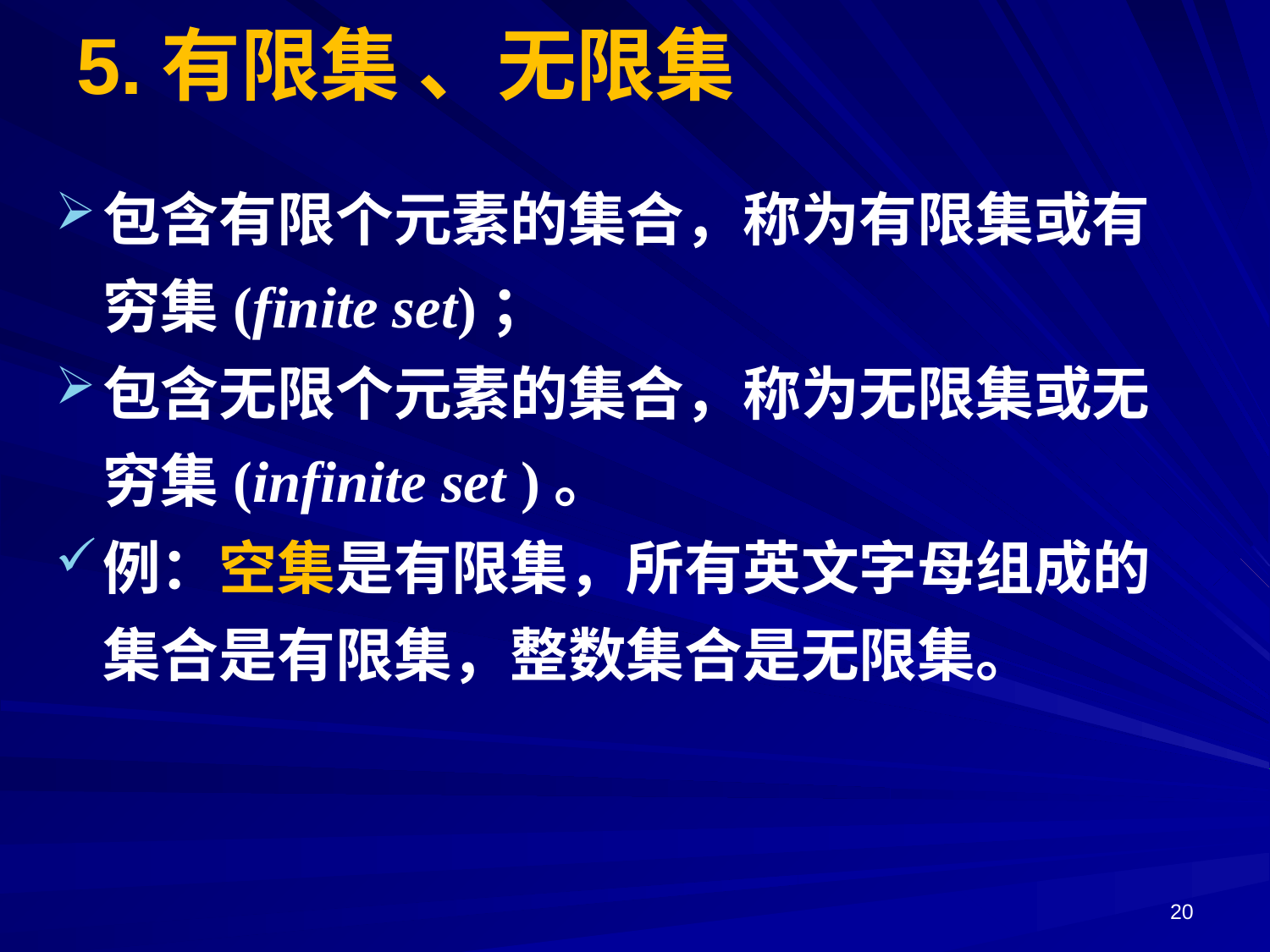

5.有限集 、无限集
包含有限个元素的集合，称为有限集或有穷集(finite set)；
包含无限个元素的集合，称为无限集或无穷集(infinite set )。
例：空集是有限集，所有英文字母组成的集合是有限集，整数集合是无限集。
20